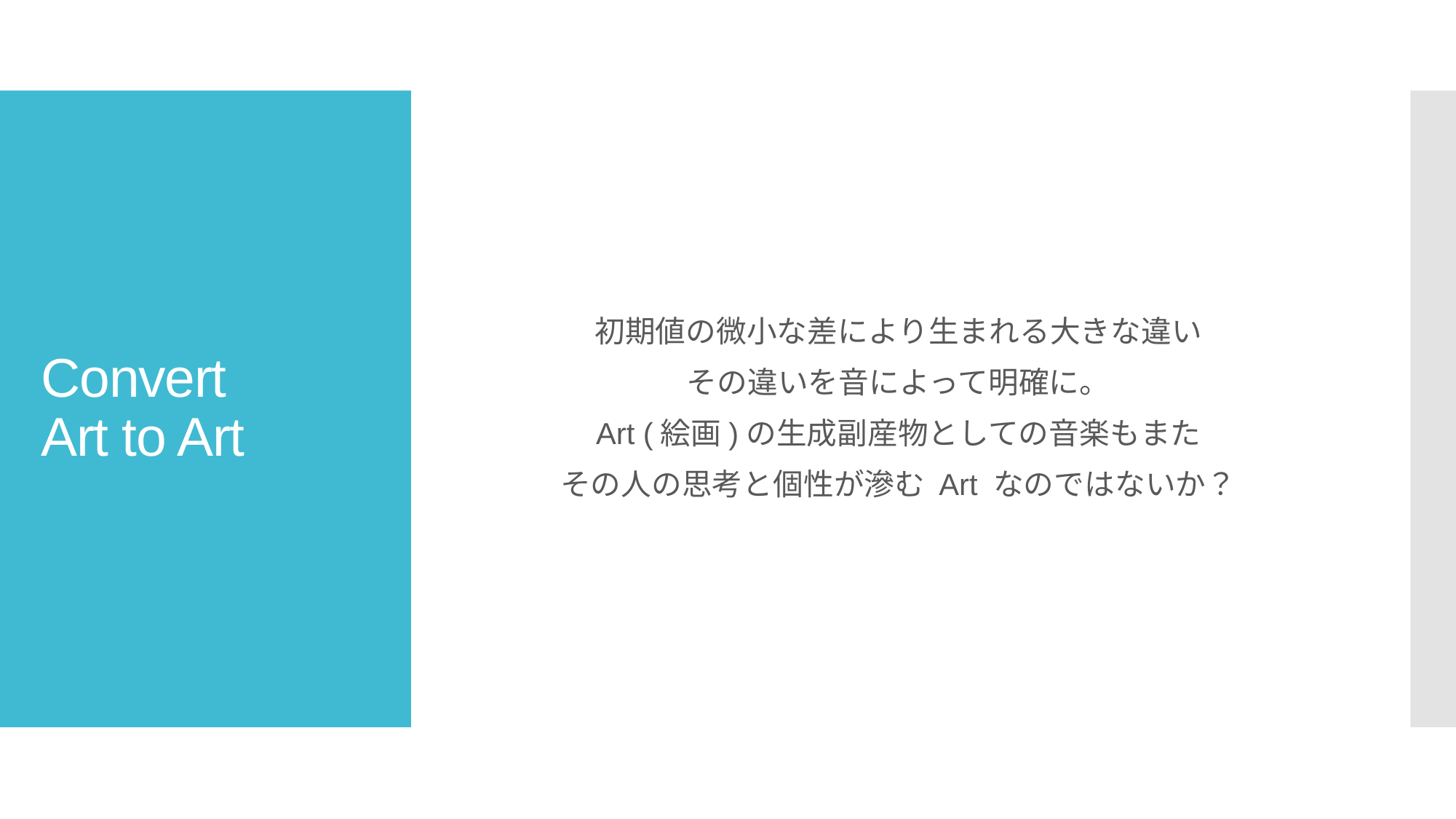

初期値の微小な差により生まれる大きな違い
その違いを音によって明確に。
Art (絵画)の生成副産物としての音楽もまた
その人の思考と個性が滲む Art なのではないか？
# Convert Art to Art